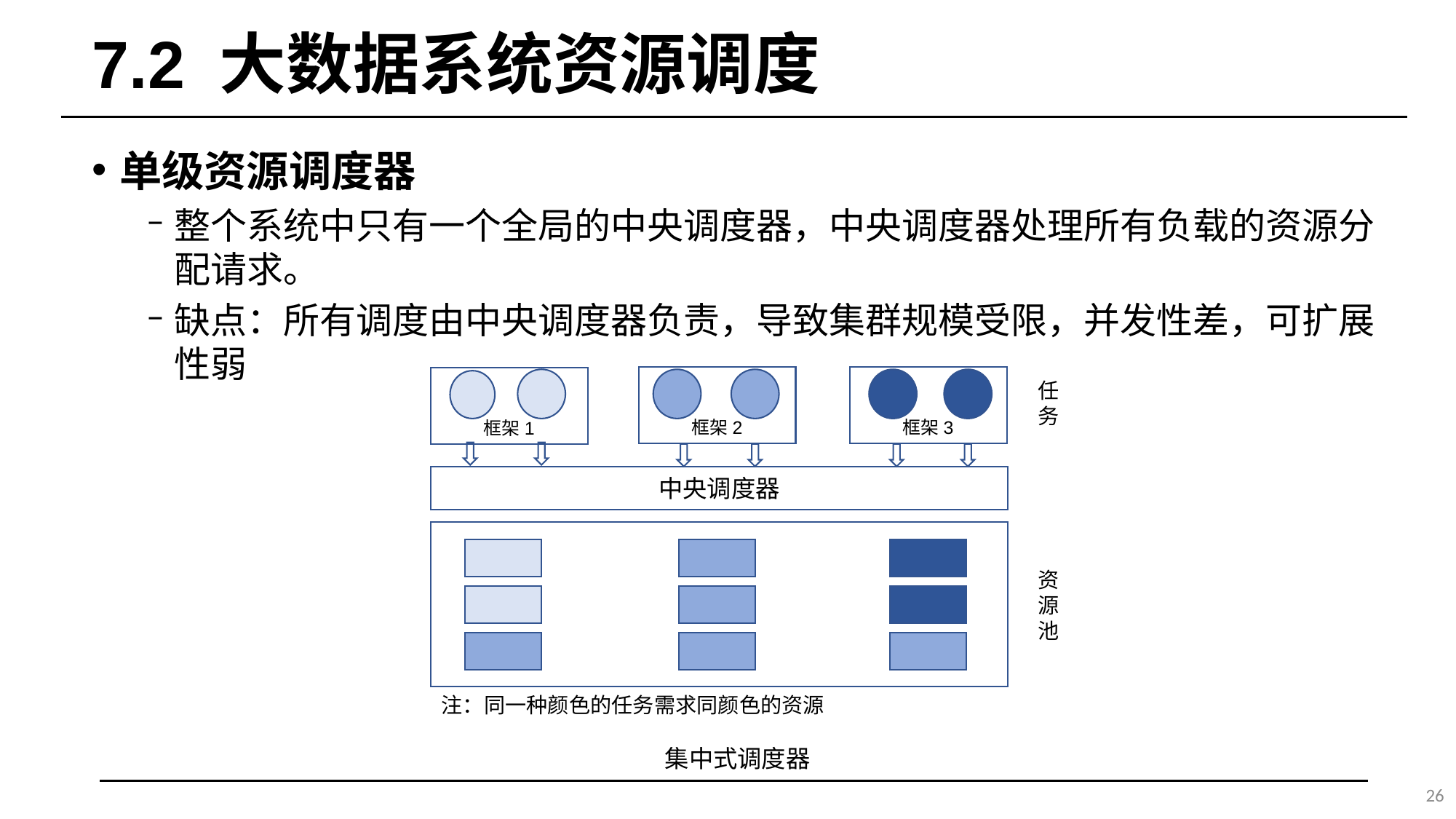

# 7.2 大数据系统资源调度
单级资源调度器
整个系统中只有一个全局的中央调度器，中央调度器处理所有负载的资源分配请求。
缺点：所有调度由中央调度器负责，导致集群规模受限，并发性差，可扩展性弱

框架2
框架3
框架1

任务

中央调度器

资源池

注：同一种颜色的任务需求同颜色的资源
集中式调度器
26